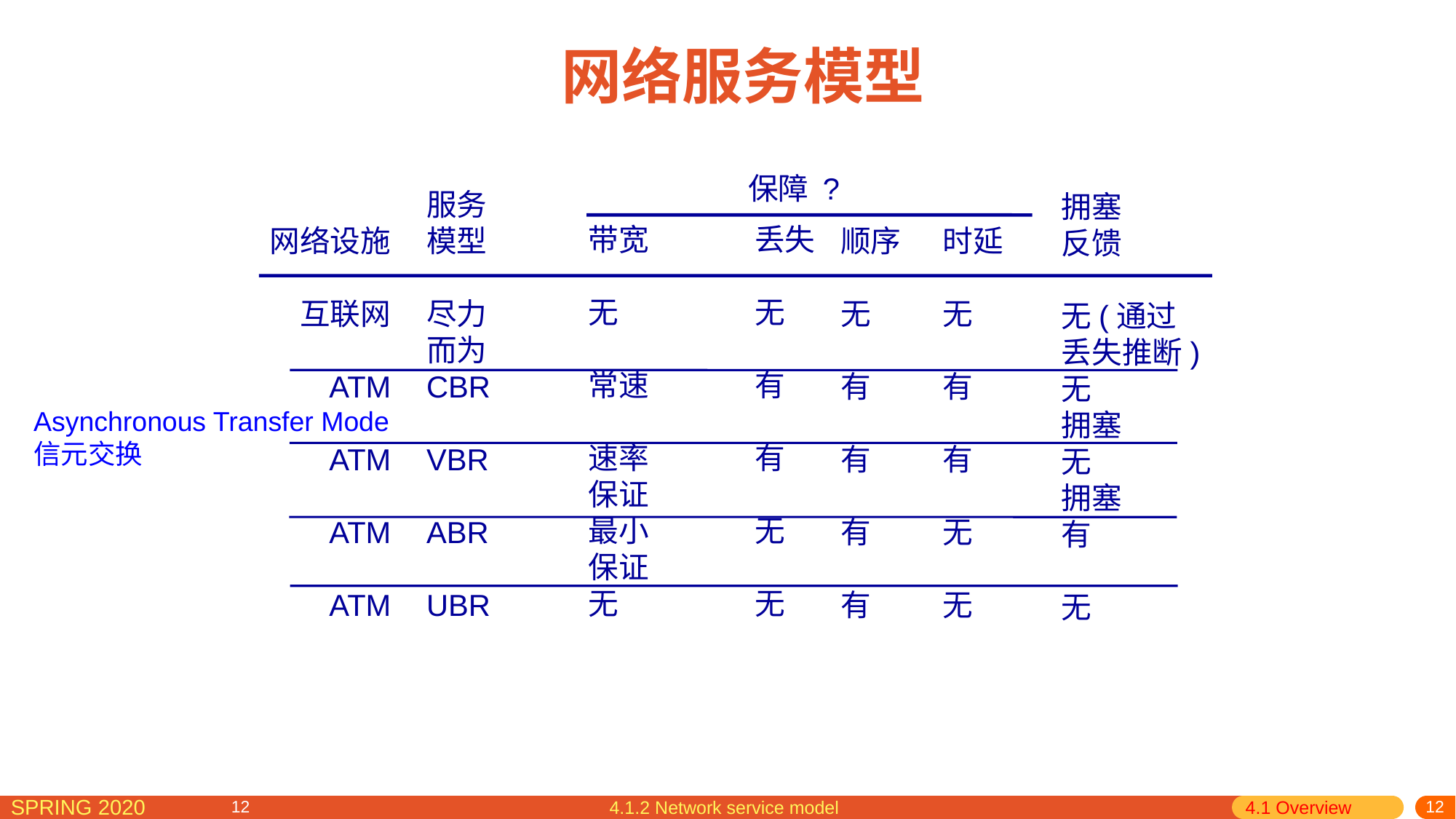

# 网络服务模型
保障 ?

网络设施

互联网

ATM

ATM

ATM

ATM
服务
模型

尽力
而为
CBR

VBR

ABR

UBR
拥塞
反馈

无(通过
丢失推断)
无
拥塞
无
拥塞
有

无

带宽

无

常速

速率
保证
最小
保证
无
丢失

无

有

有

无

无
顺序

无

有

有

有

有
时延

无

有

有

无

无

Asynchronous Transfer Mode
信元交换

4.1.2 Network service model
4.1 Overview